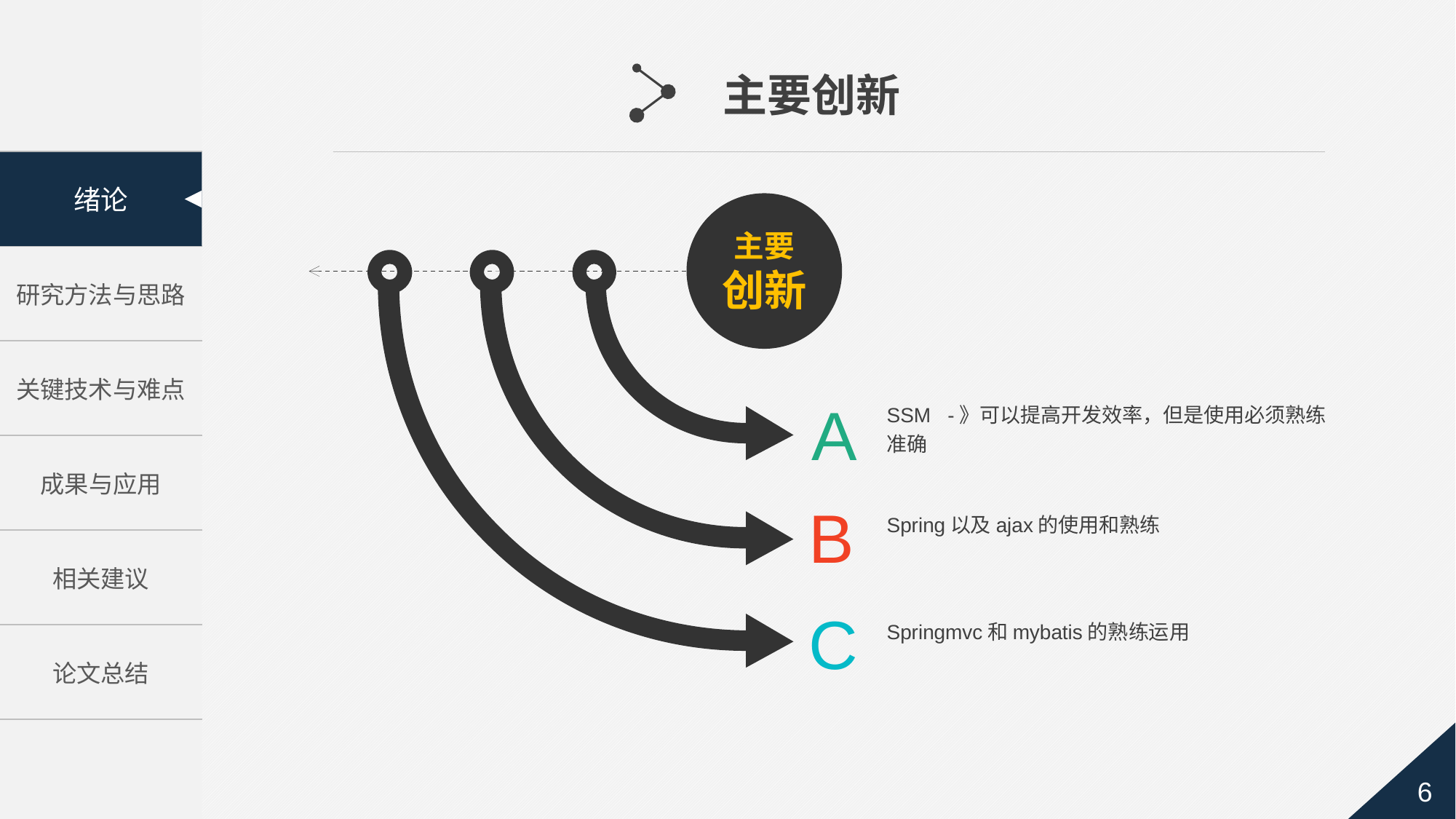

主要创新
主要
创新

A
SSM   -》可以提高开发效率，但是使用必须熟练准确
B
Spring以及ajax的使用和熟练
C
Springmvc和mybatis的熟练运用